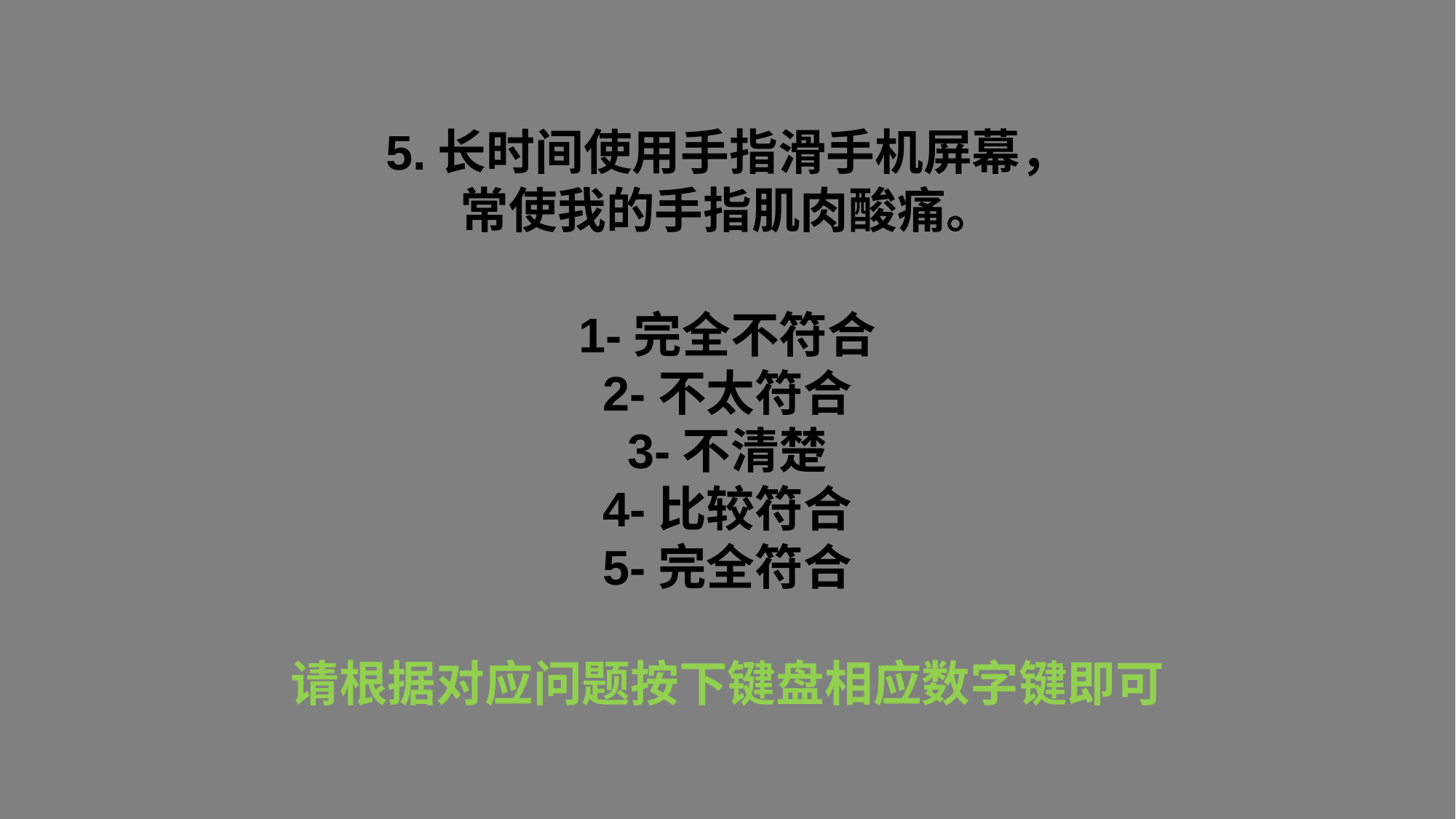

5.长时间使用手指滑手机屏幕，
常使我的手指肌肉酸痛。
1-完全不符合
2-不太符合
3-不清楚
4-比较符合
5-完全符合

请根据对应问题按下键盘相应数字键即可